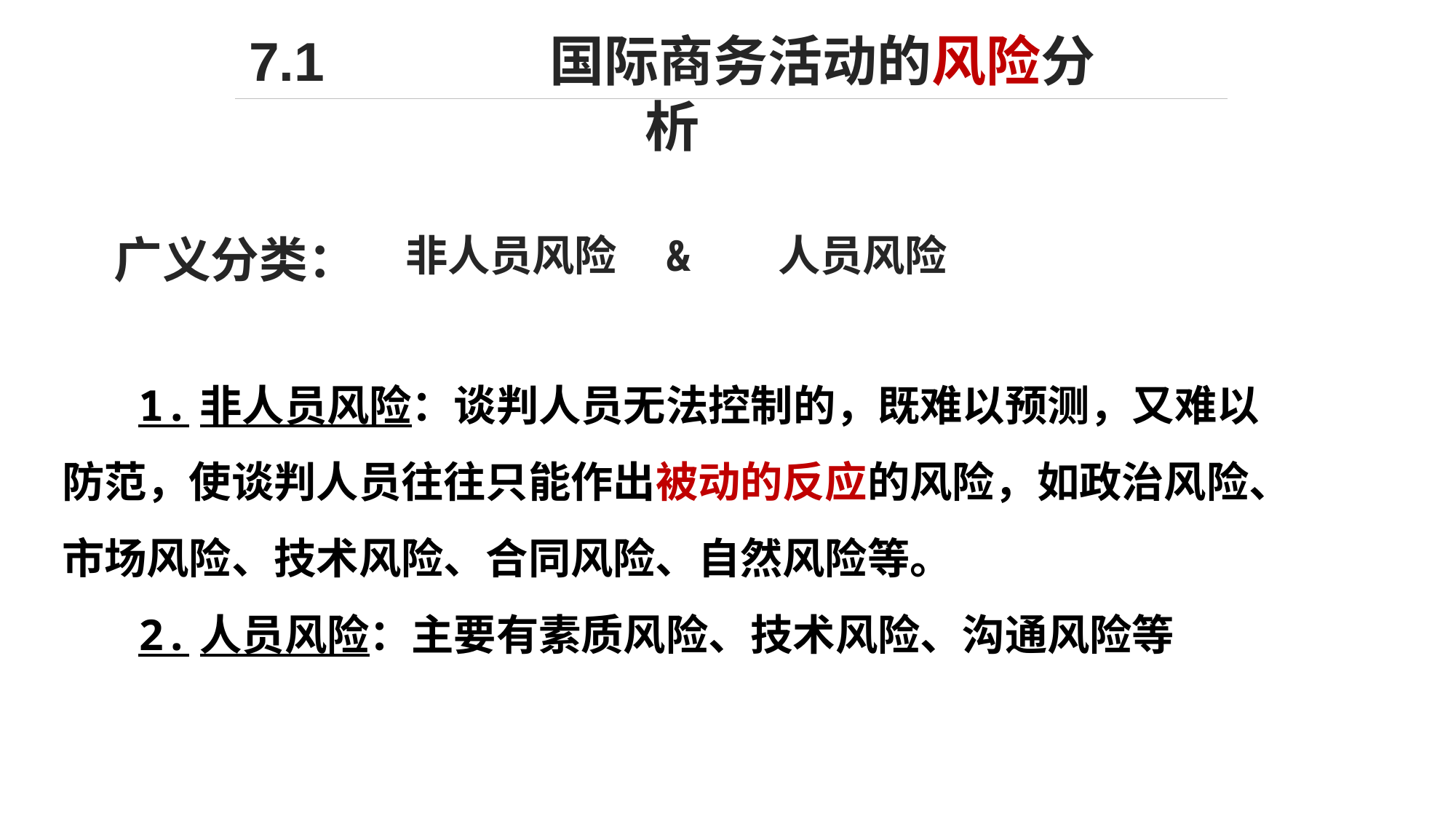

7.1              国际商务活动的风险分析
广义分类：
非人员风险    &   人员风险
   1.非人员风险：谈判人员无法控制的，既难以预测，又难以防范，使谈判人员往往只能作出被动的反应的风险，如政治风险、市场风险、技术风险、合同风险、自然风险等。
   2.人员风险：主要有素质风险、技术风险、沟通风险等